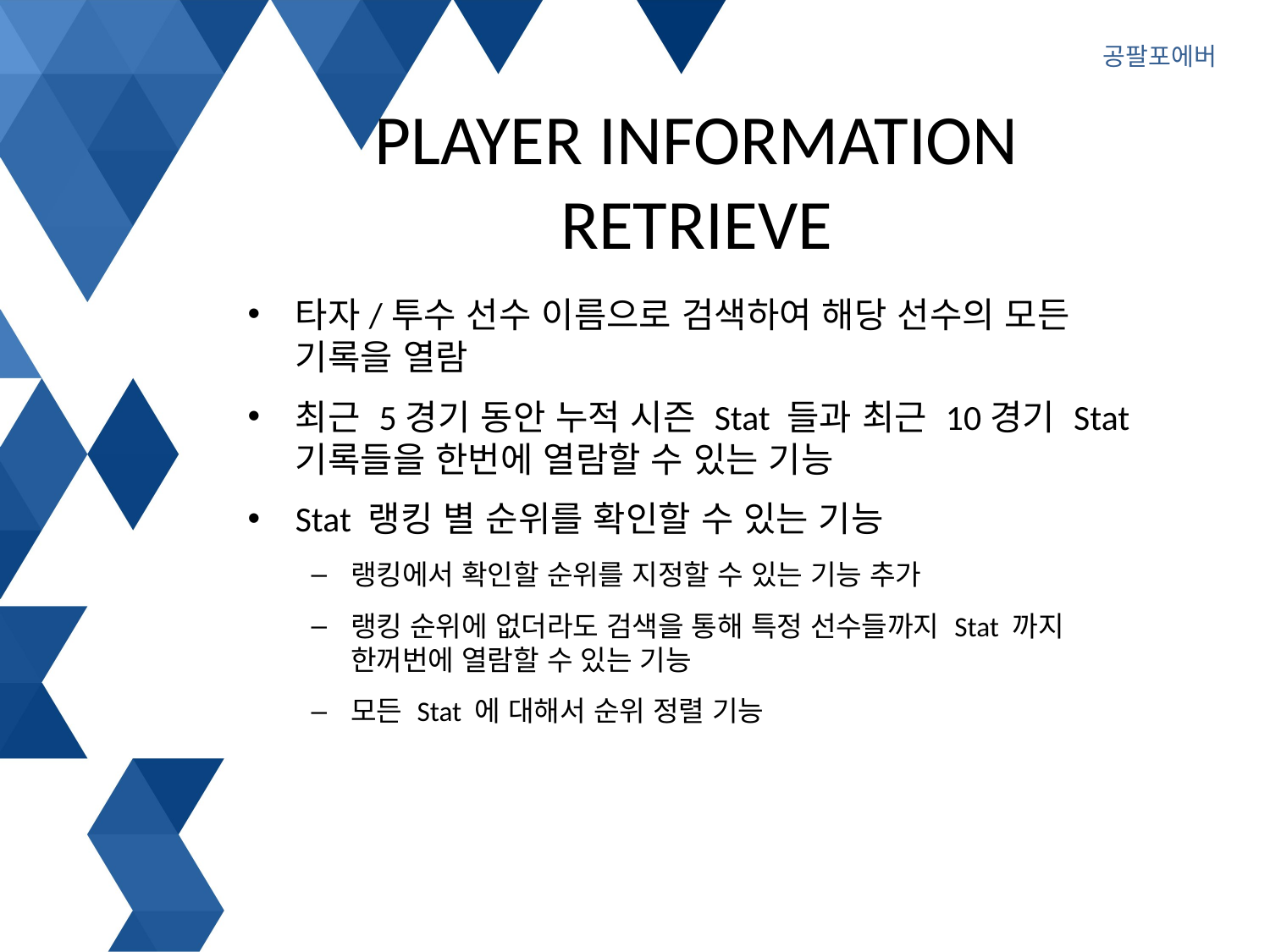

공팔포에버
# Player Information Retrieve
타자/투수 선수 이름으로 검색하여 해당 선수의 모든 기록을 열람
최근 5경기 동안 누적 시즌 Stat 들과 최근 10경기 Stat 기록들을 한번에 열람할 수 있는 기능
Stat 랭킹 별 순위를 확인할 수 있는 기능
랭킹에서 확인할 순위를 지정할 수 있는 기능 추가
랭킹 순위에 없더라도 검색을 통해 특정 선수들까지 Stat 까지 한꺼번에 열람할 수 있는 기능
모든 Stat 에 대해서 순위 정렬 기능